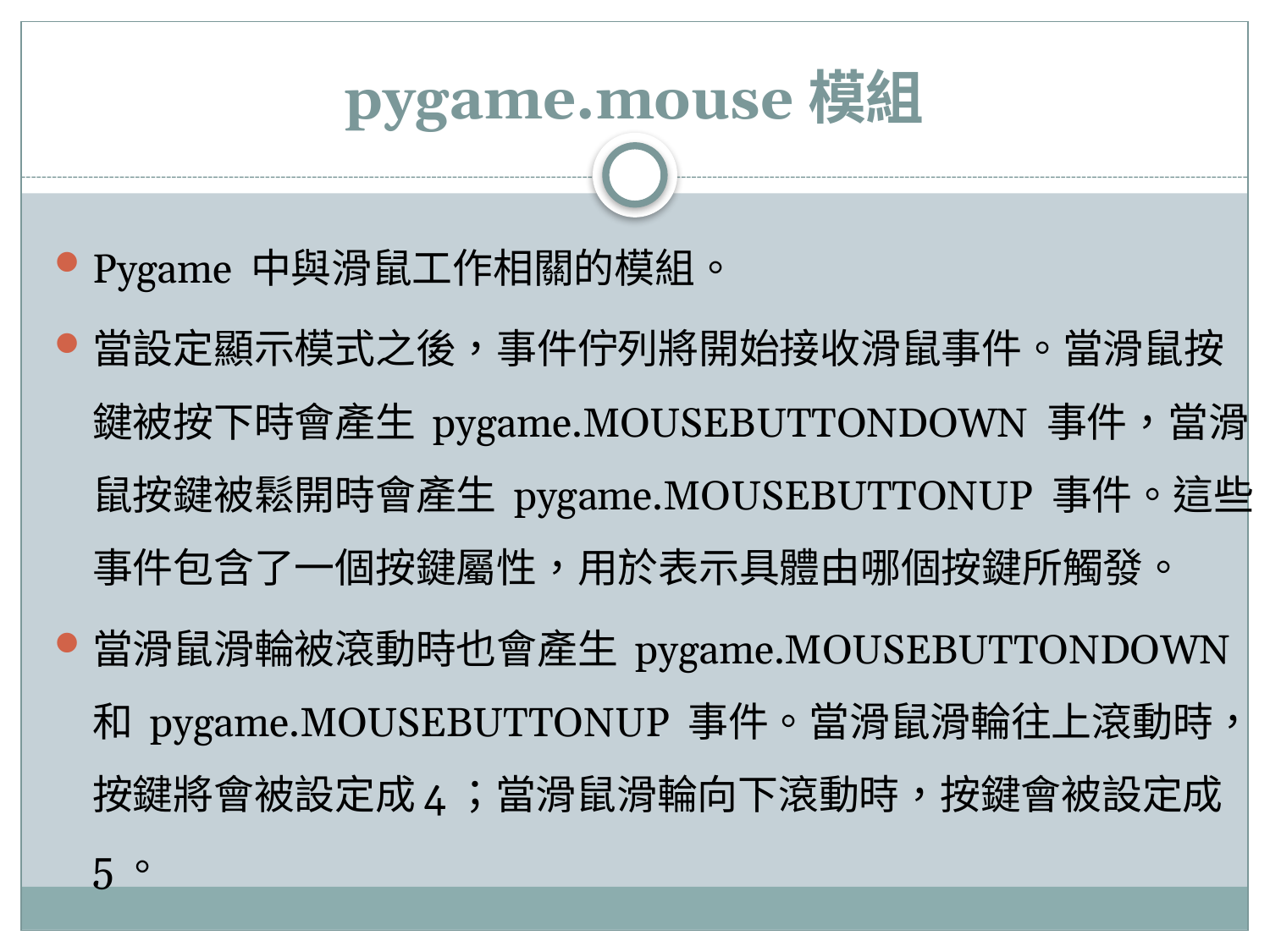

# pygame.mouse模組
Pygame 中與滑鼠工作相關的模組。
當設定顯示模式之後，事件佇列將開始接收滑鼠事件。當滑鼠按鍵被按下時會產生 pygame.MOUSEBUTTONDOWN 事件，當滑鼠按鍵被鬆開時會產生 pygame.MOUSEBUTTONUP 事件。這些事件包含了一個按鍵屬性，用於表示具體由哪個按鍵所觸發。
當滑鼠滑輪被滾動時也會產生 pygame.MOUSEBUTTONDOWN 和 pygame.MOUSEBUTTONUP 事件。當滑鼠滑輪往上滾動時，按鍵將會被設定成4；當滑鼠滑輪向下滾動時，按鍵會被設定成 5。